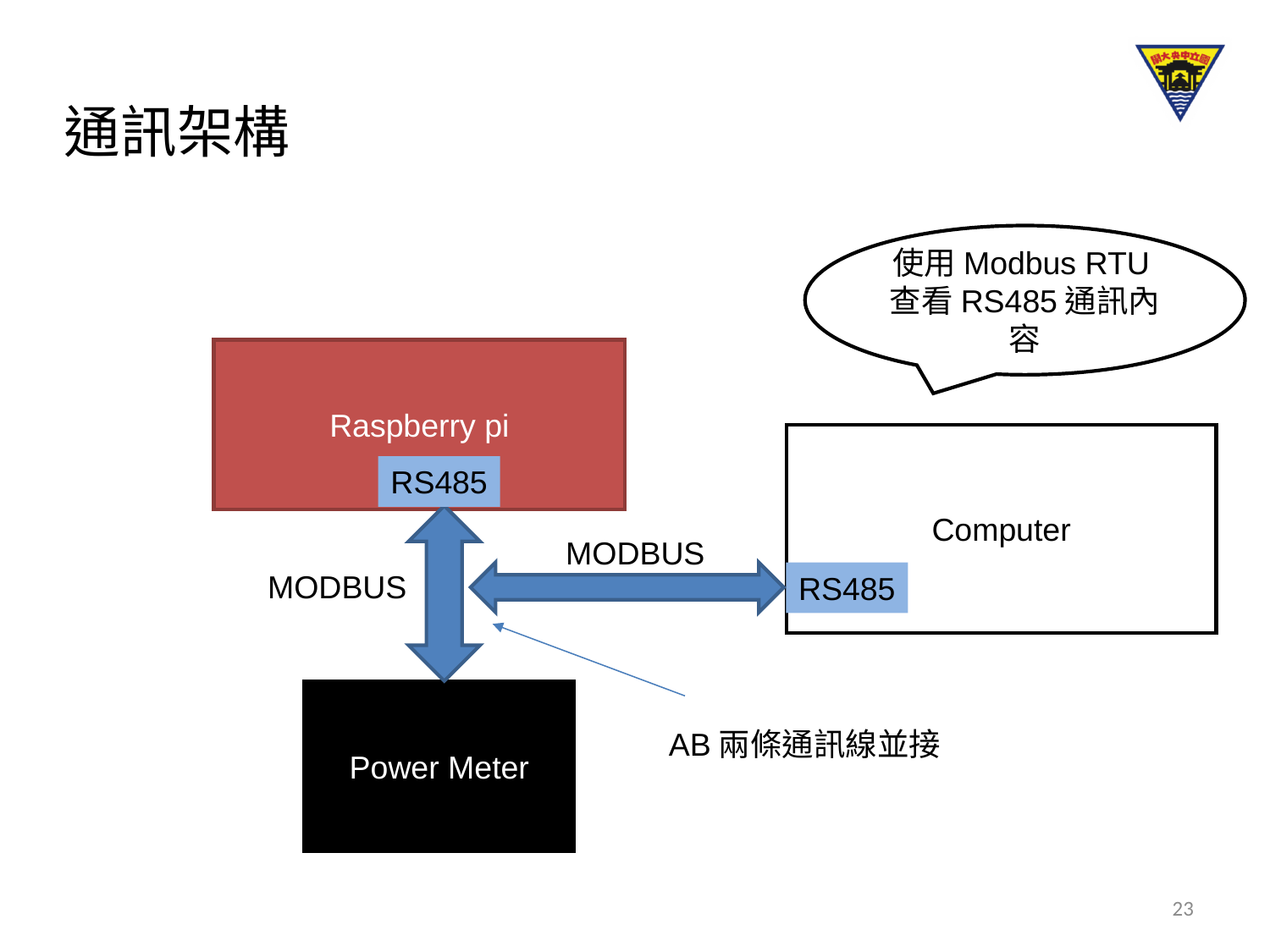

通訊架構
使用Modbus RTU查看RS485通訊內容
Raspberry pi
Computer
RS485

MODBUS
MODBUS

RS485
Power Meter
AB兩條通訊線並接

23